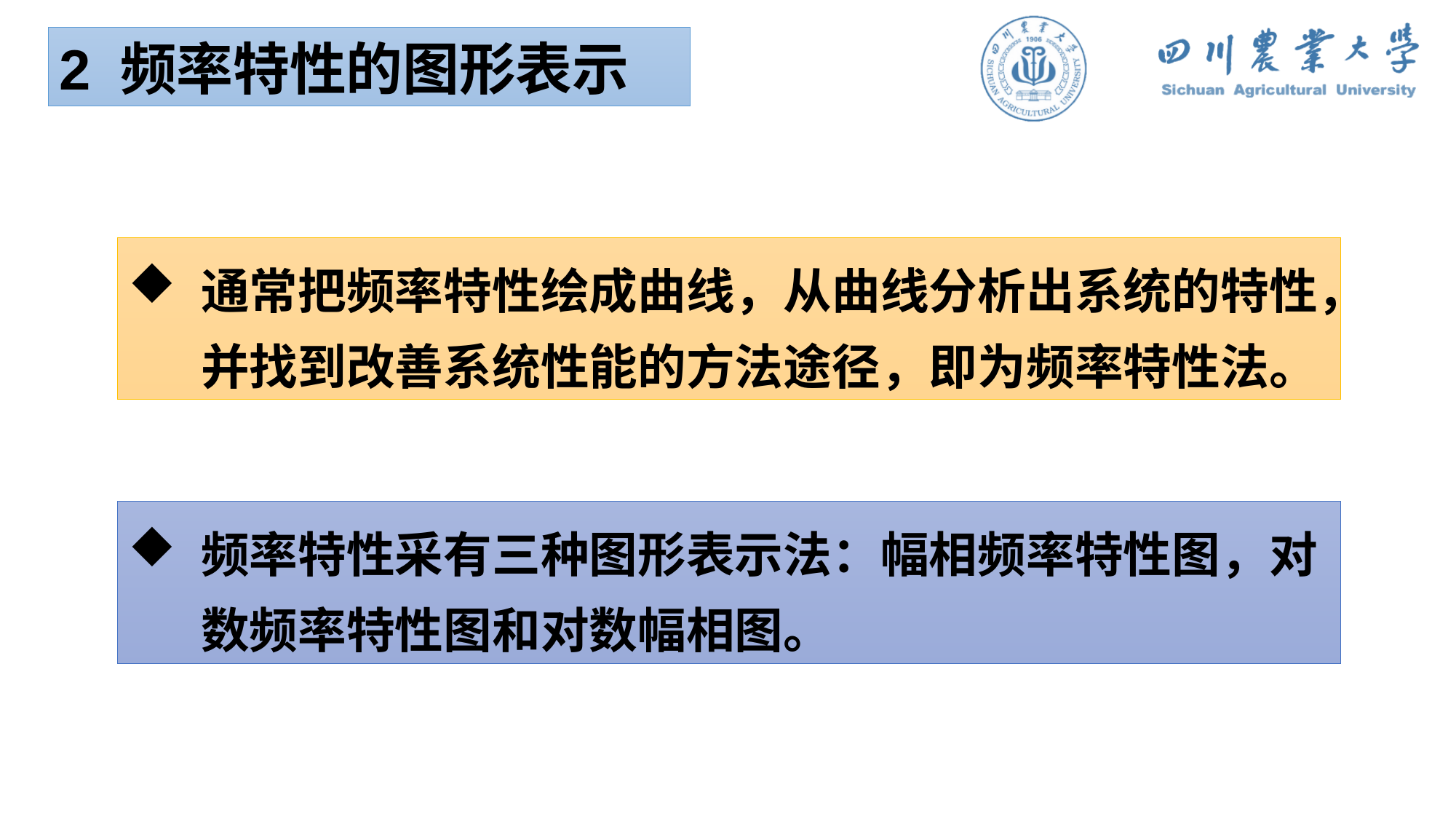

2 频率特性的图形表示
通常把频率特性绘成曲线，从曲线分析出系统的特性，并找到改善系统性能的方法途径，即为频率特性法。
频率特性采有三种图形表示法：幅相频率特性图，对数频率特性图和对数幅相图。